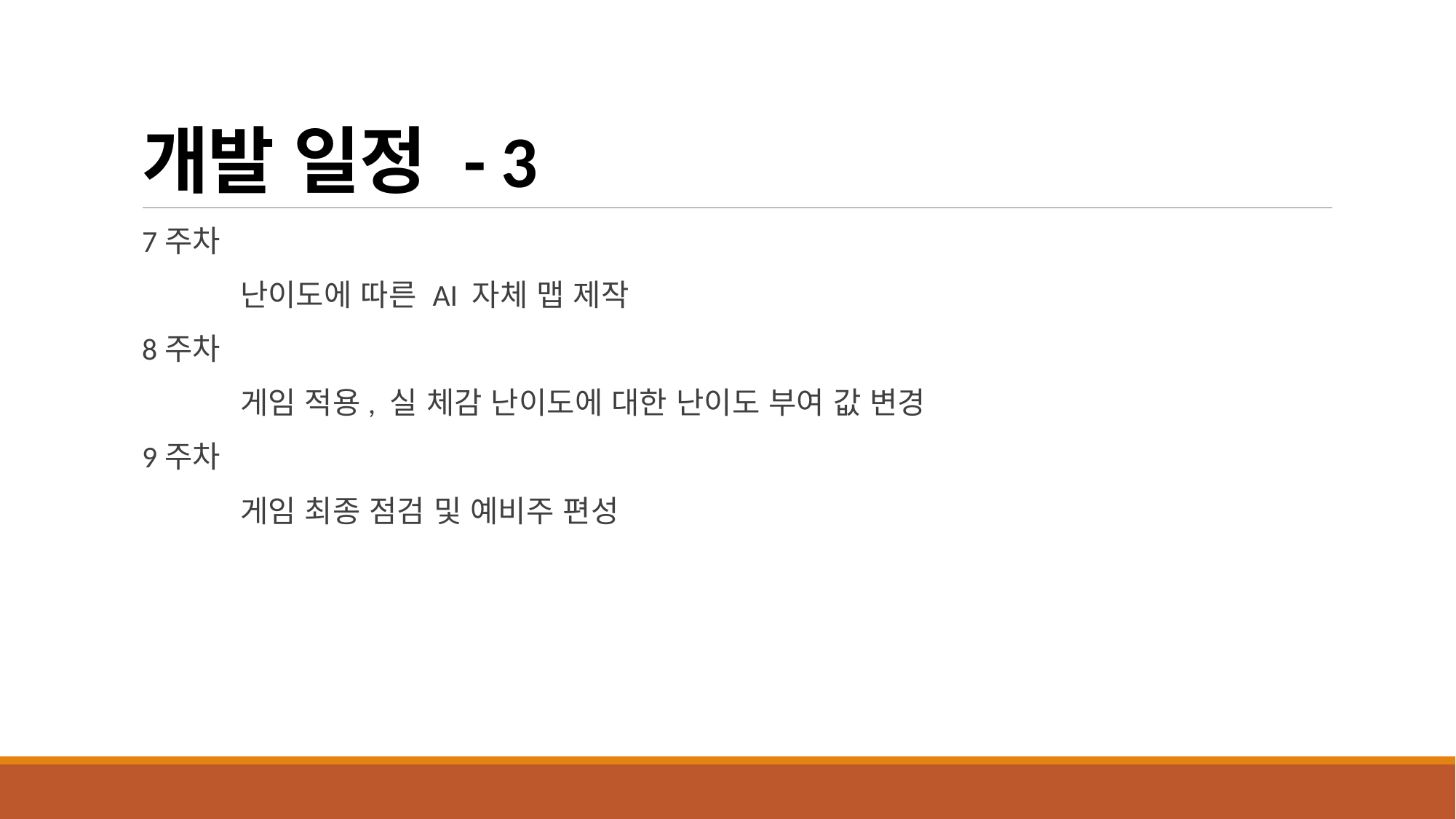

# 개발 일정 - 3
7주차
	난이도에 따른 AI 자체 맵 제작
8주차
	게임 적용, 실 체감 난이도에 대한 난이도 부여 값 변경
9주차
	게임 최종 점검 및 예비주 편성